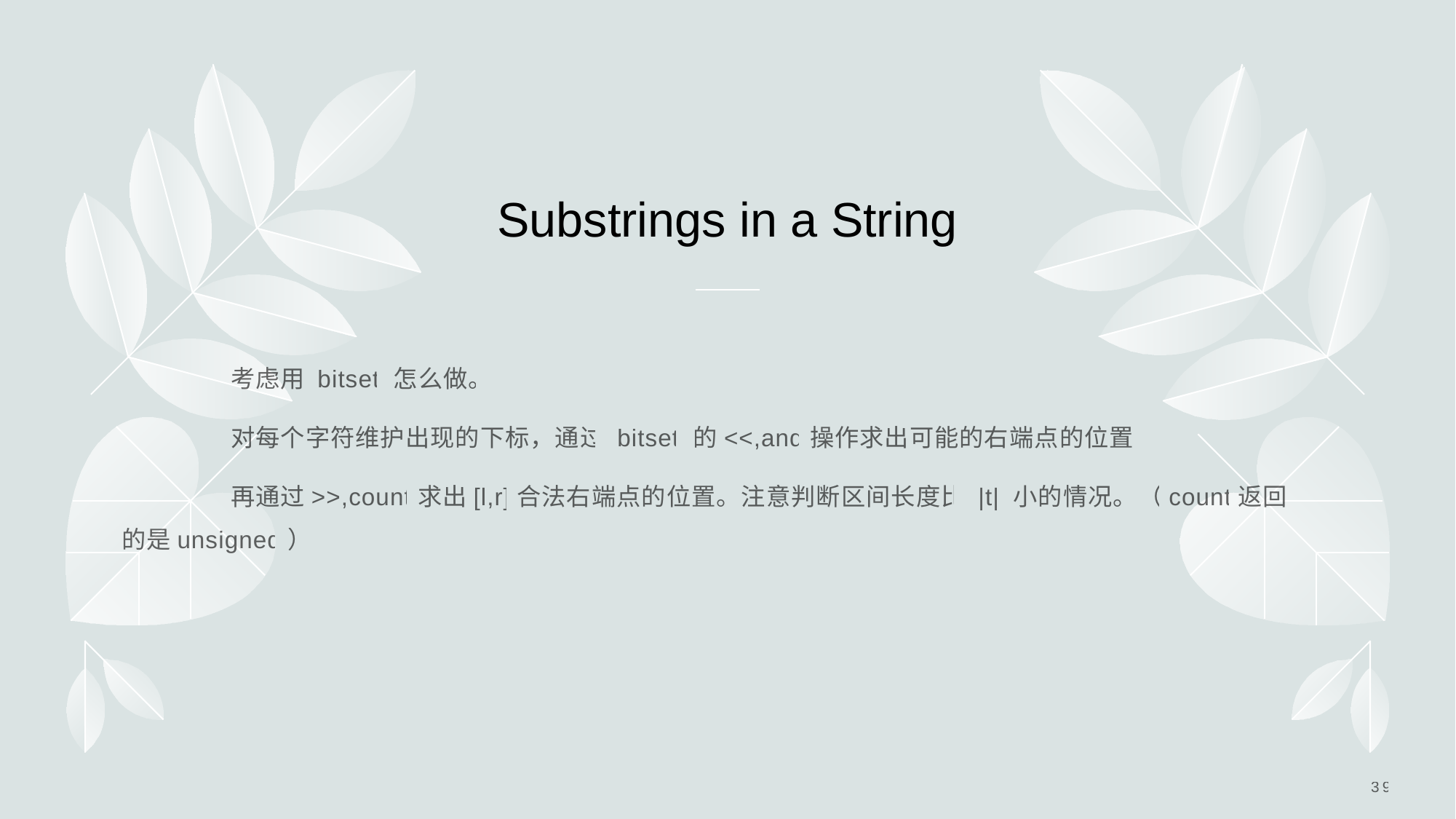

# Substrings in a String
	考虑用 bitset 怎么做。
	对每个字符维护出现的下标，通过 bitset 的<<,and操作求出可能的右端点的位置。
	再通过>>,count求出[l,r]合法右端点的位置。注意判断区间长度比 |t| 小的情况。（count返回的是unsigned）
39